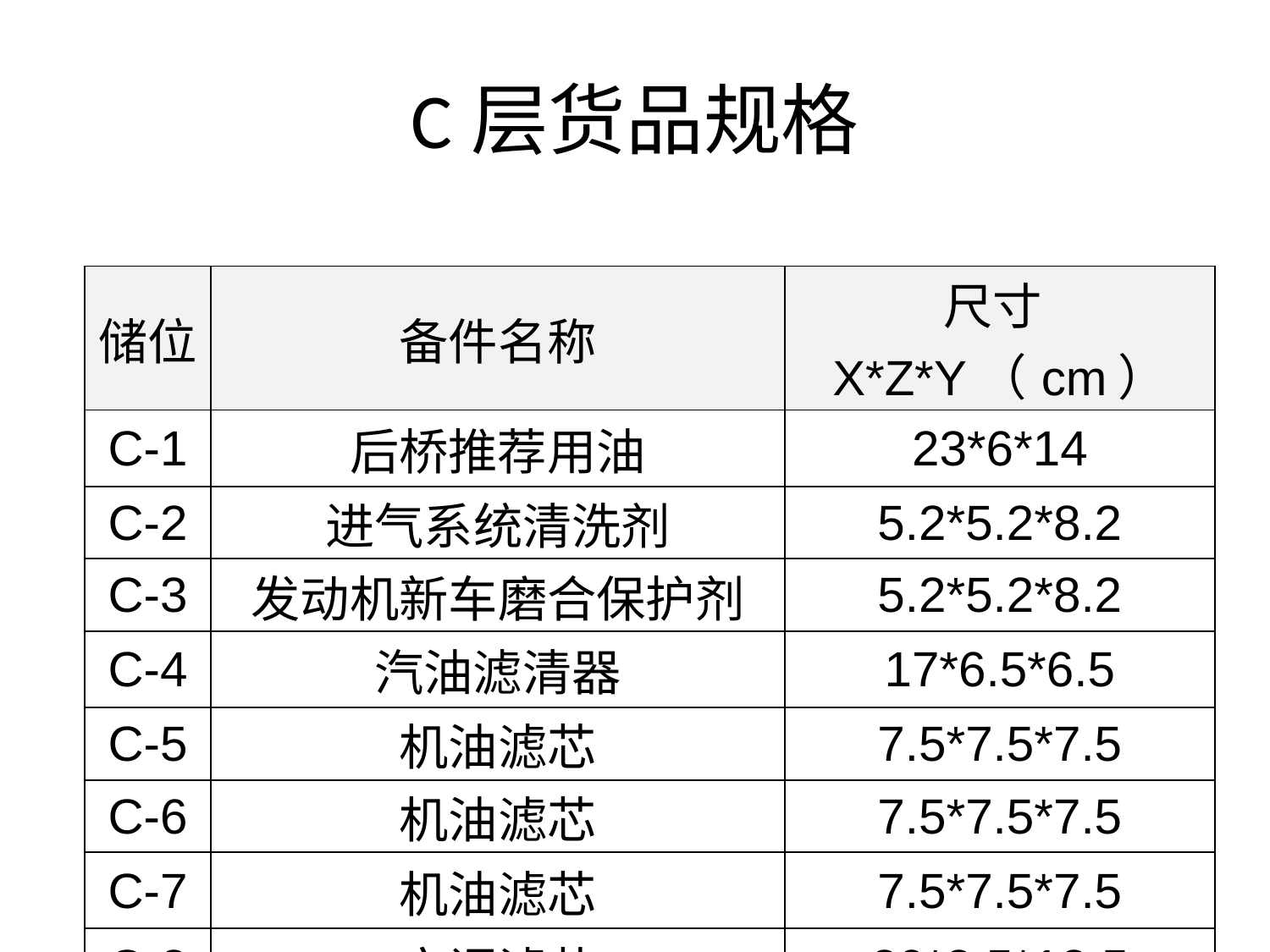

# C层货品规格
| 储位 | 备件名称 | 尺寸X\*Z\*Y（cm） |
| --- | --- | --- |
| C-1 | 后桥推荐用油 | 23\*6\*14 |
| C-2 | 进气系统清洗剂 | 5.2\*5.2\*8.2 |
| C-3 | 发动机新车磨合保护剂 | 5.2\*5.2\*8.2 |
| C-4 | 汽油滤清器 | 17\*6.5\*6.5 |
| C-5 | 机油滤芯 | 7.5\*7.5\*7.5 |
| C-6 | 机油滤芯 | 7.5\*7.5\*7.5 |
| C-7 | 机油滤芯 | 7.5\*7.5\*7.5 |
| C-8 | 空调滤芯 | 20\*2.5\*18.5 |